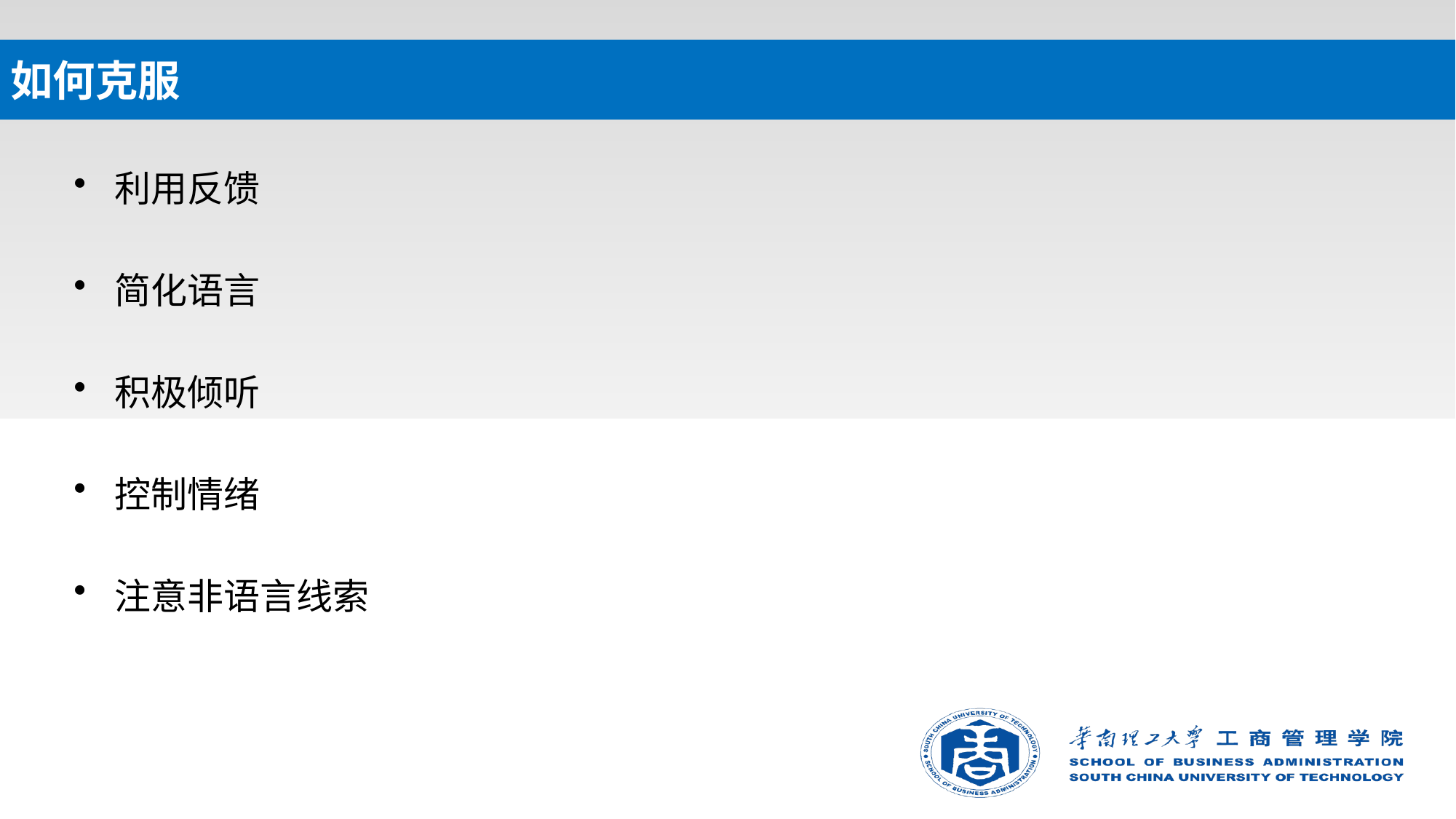

# 如何克服
利用反馈

简化语言

积极倾听

控制情绪

注意非语言线索